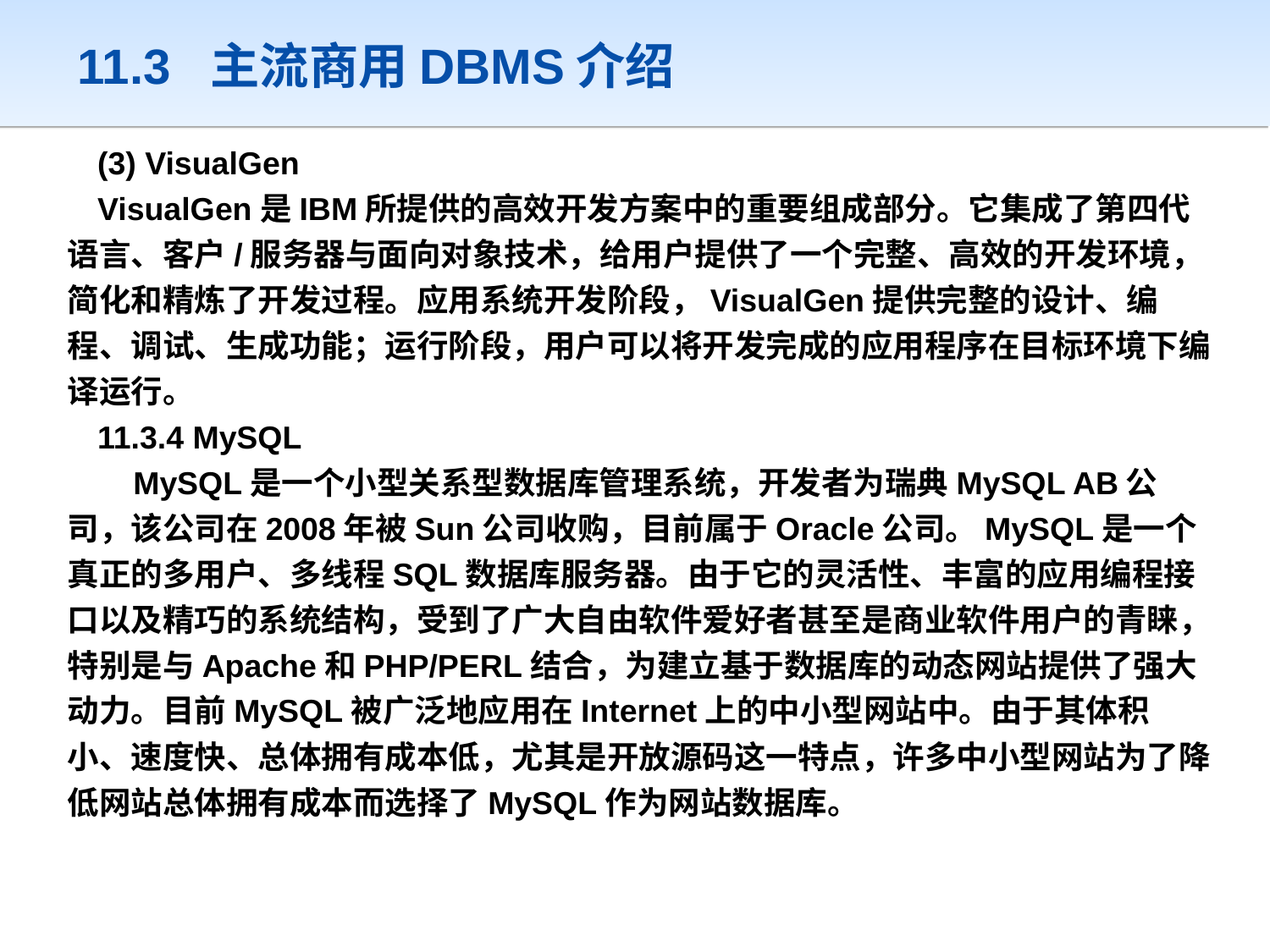

# 11.3  主流商用DBMS介绍
(3) VisualGen
VisualGen是IBM所提供的高效开发方案中的重要组成部分。它集成了第四代语言、客户/服务器与面向对象技术，给用户提供了一个完整、高效的开发环境，简化和精炼了开发过程。应用系统开发阶段，VisualGen提供完整的设计、编程、调试、生成功能；运行阶段，用户可以将开发完成的应用程序在目标环境下编译运行。
11.3.4 MySQL
    MySQL是一个小型关系型数据库管理系统，开发者为瑞典MySQL AB公司，该公司在2008年被Sun公司收购，目前属于Oracle公司。MySQL是一个真正的多用户、多线程SQL数据库服务器。由于它的灵活性、丰富的应用编程接口以及精巧的系统结构，受到了广大自由软件爱好者甚至是商业软件用户的青睐，特别是与Apache和PHP/PERL结合，为建立基于数据库的动态网站提供了强大动力。目前MySQL被广泛地应用在Internet上的中小型网站中。由于其体积小、速度快、总体拥有成本低，尤其是开放源码这一特点，许多中小型网站为了降低网站总体拥有成本而选择了MySQL作为网站数据库。